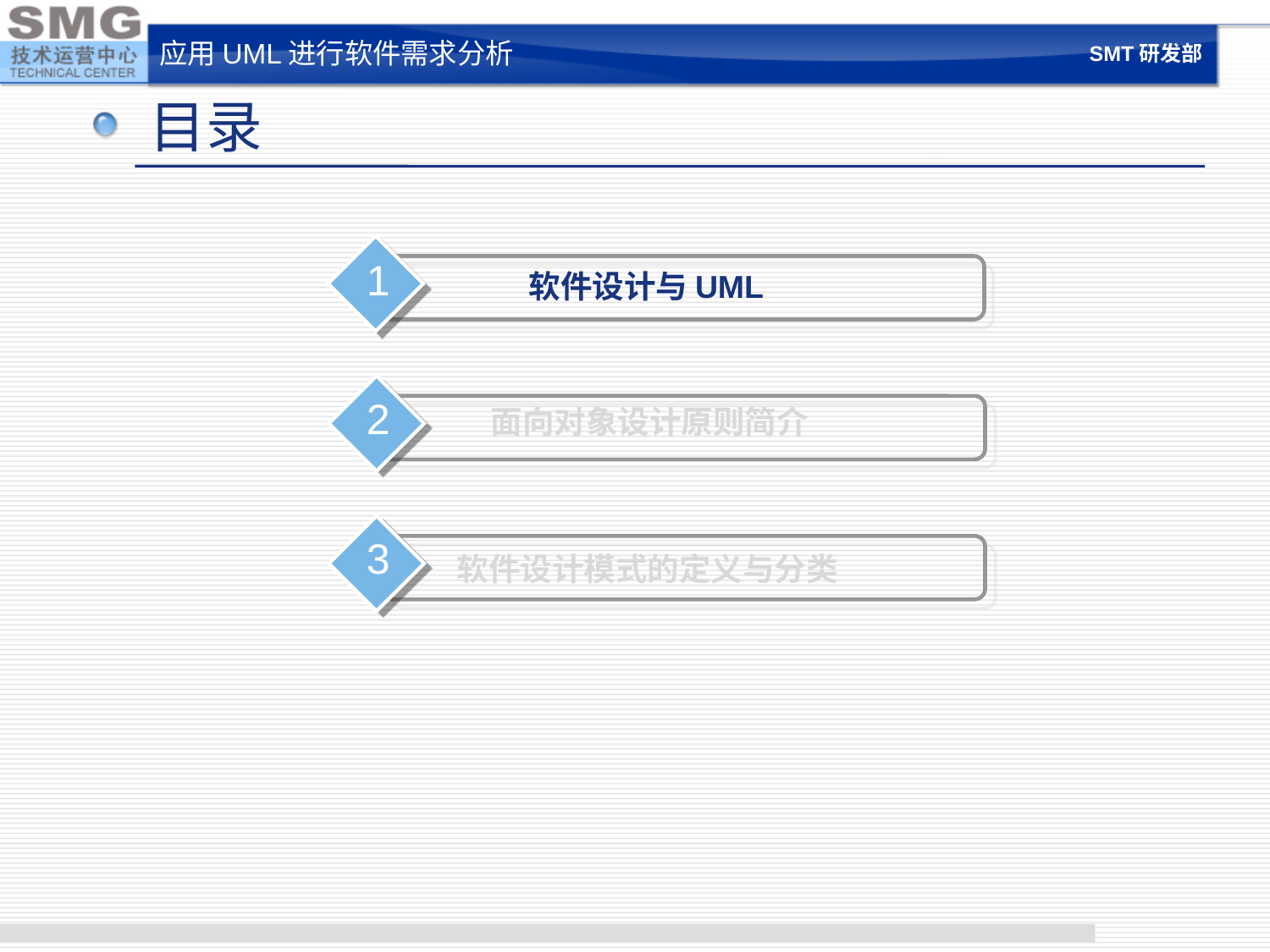

SMT研发部
应用UML进行软件需求分析
# 目录

1
软件设计与UML

2
面向对象设计原则简介

3
软件设计模式的定义与分类

3